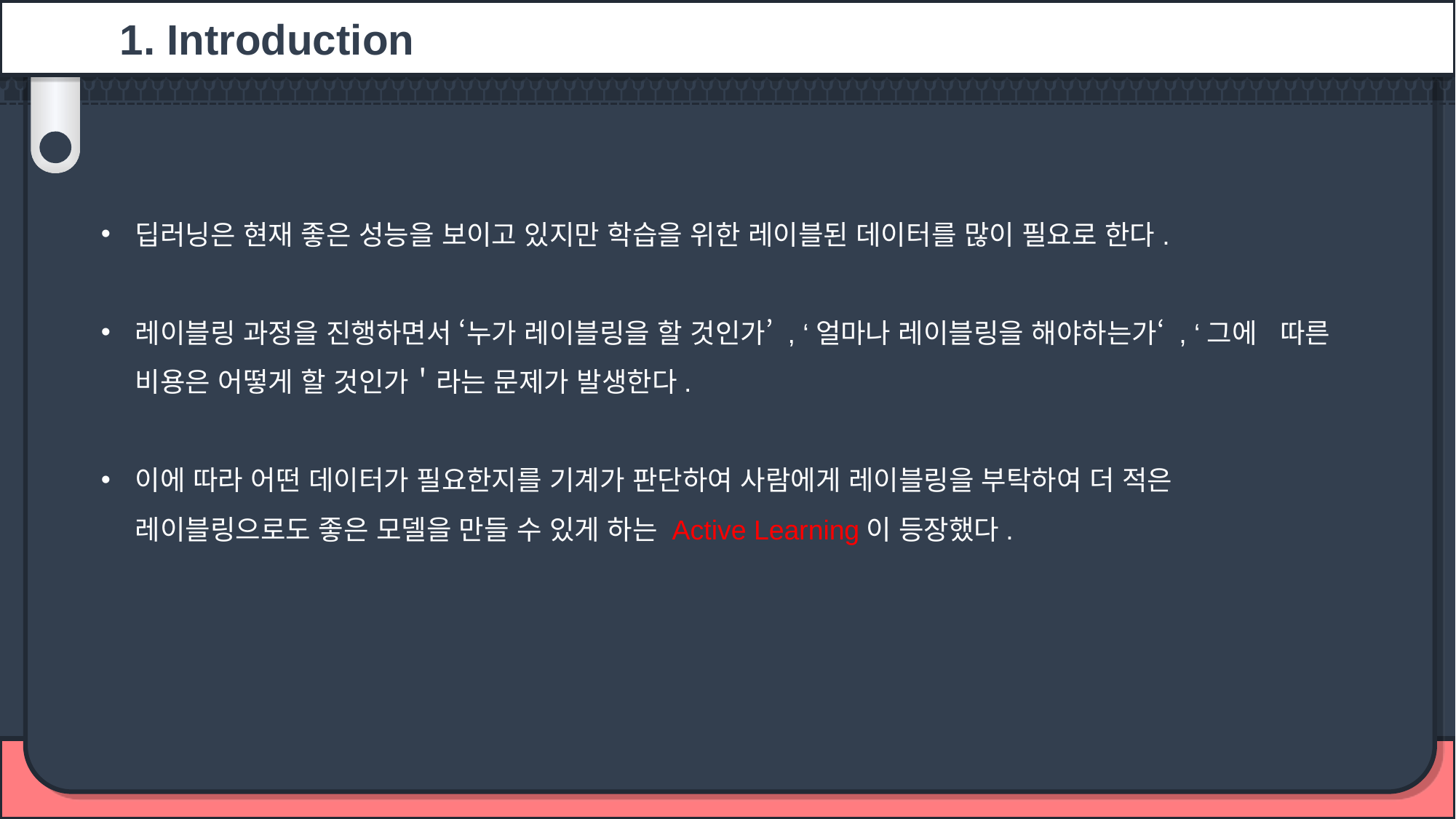

1. Introduction

딥러닝은 현재 좋은 성능을 보이고 있지만 학습을 위한 레이블된 데이터를 많이 필요로 한다.

레이블링 과정을 진행하면서 ‘누가 레이블링을 할 것인가’ , ‘얼마나 레이블링을 해야하는가‘ , ‘그에   따른 비용은 어떻게 할 것인가＇라는 문제가 발생한다.

이에 따라 어떤 데이터가 필요한지를 기계가 판단하여 사람에게 레이블링을 부탁하여 더 적은         레이블링으로도 좋은 모델을 만들 수 있게 하는 Active Learning이 등장했다.